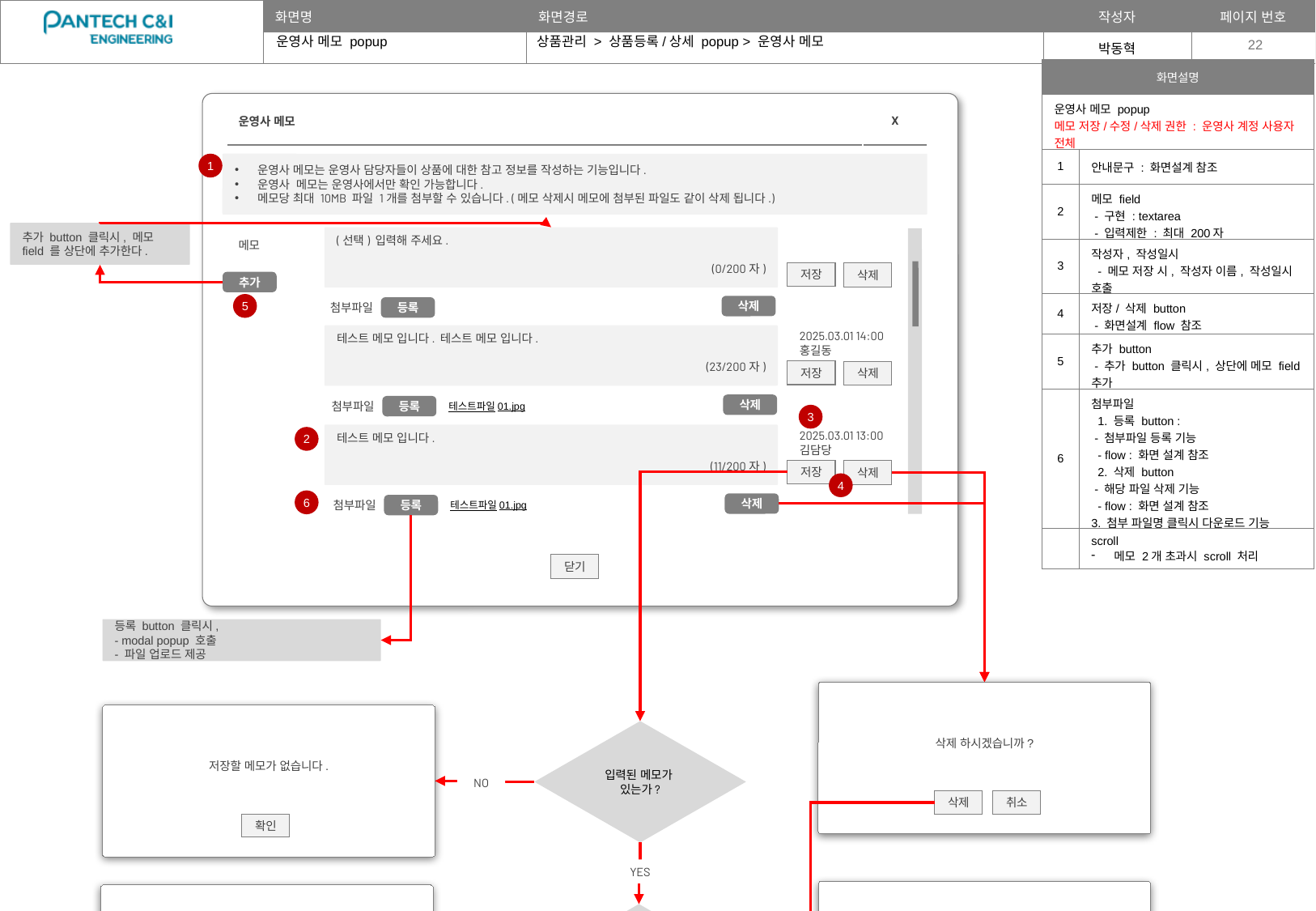

운영사 메모 popup
상품관리 > 상품등록/상세 popup > 운영사 메모
22
| 화면설명 |  |
| --- | --- |
| 운영사 메모 popup 메모 저장/수정/삭제 권한 : 운영사 계정 사용자 전체 |  |
| 1 | 안내문구 : 화면설계 참조 |
| 2 | 메모 field - 구현 : textarea - 입력제한 : 최대 200자 |
| 3 | 작성자, 작성일시 - 메모 저장 시, 작성자 이름, 작성일시 호출 |
| 4 | 저장/ 삭제 button - 화면설계 flow 참조 |
| 5 | 추가 button - 추가 button 클릭시, 상단에 메모 field 추가 |
| 6 | 첨부파일 1. 등록 button : - 첨부파일 등록 기능 - flow : 화면 설계 참조 2. 삭제 button - 해당 파일 삭제 기능 - flow : 화면 설계 참조 3. 첨부 파일명 클릭시 다운로드 기능 - modal popup 호출 |
|  | scroll 메모 2개 초과시 scroll 처리 |

| 운영사 메모 | X |
| --- | --- |
1
운영사 메모는 운영사 담당자들이 상품에 대한 참고 정보를 작성하는 기능입니다.
운영사  메모는 운영사에서만 확인 가능합니다.
메모당 최대 10MB 파일 1개를 첨부할 수 있습니다. (메모 삭제시 메모에 첨부된 파일도 같이 삭제 됩니다.)
추가 button 클릭시, 메모 field 를 상단에 추가한다.

메모
(선택) 입력해 주세요.

(0/200자)

저장
삭제
추가
첨부파일

5
삭제
등록
2025.03.01 14:00
홍길동
테스트 메모 입니다. 테스트 메모 입니다.

(23/200자)
저장
삭제
첨부파일
테스트파일01.jpg
삭제
등록
3
2025.03.01 13:00
김담당
테스트 메모 입니다.

(11/200자)
2
저장
삭제
4
첨부파일
테스트파일01.jpg
6
삭제
등록
닫기
등록 button 클릭시,
- modal popup 호출
- 파일 업로드 제공
삭제 하시겠습니까?

저장할 메모가 없습니다.

입력된 메모가  있는가?
NO
삭제
취소
확인
YES
삭제 되었습니다.

200자를 초과하였습니다.

입력제한(200자)을 초과하였는가?
YES
확인
확인
NO
저장 하시겠습니까?

저장
취소
해당 메모에 작성자 이름, 작성일시 저장
저장 되었습니다.

확인